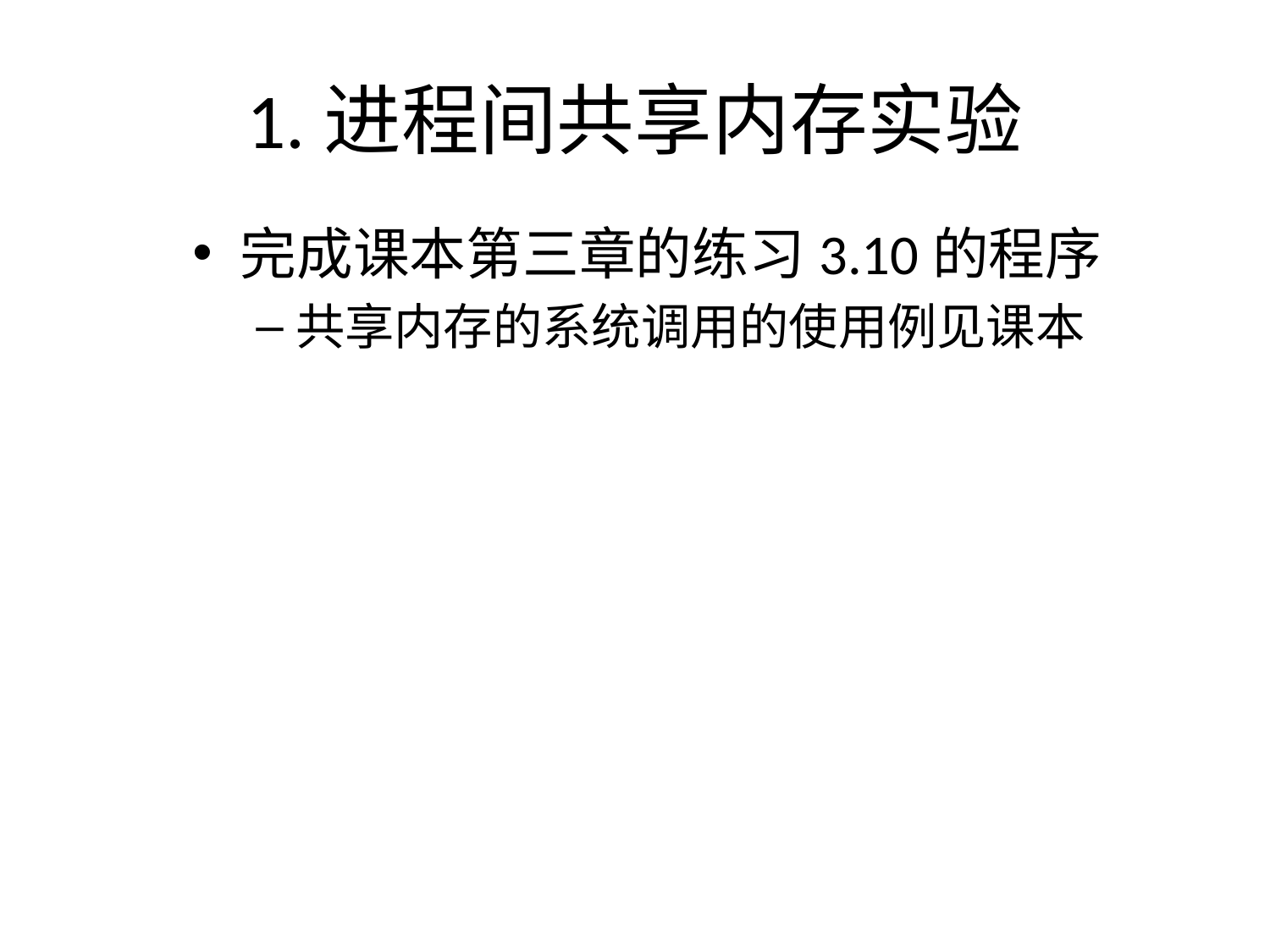

# 1.进程间共享内存实验
完成课本第三章的练习3.10的程序
共享内存的系统调用的使用例见课本